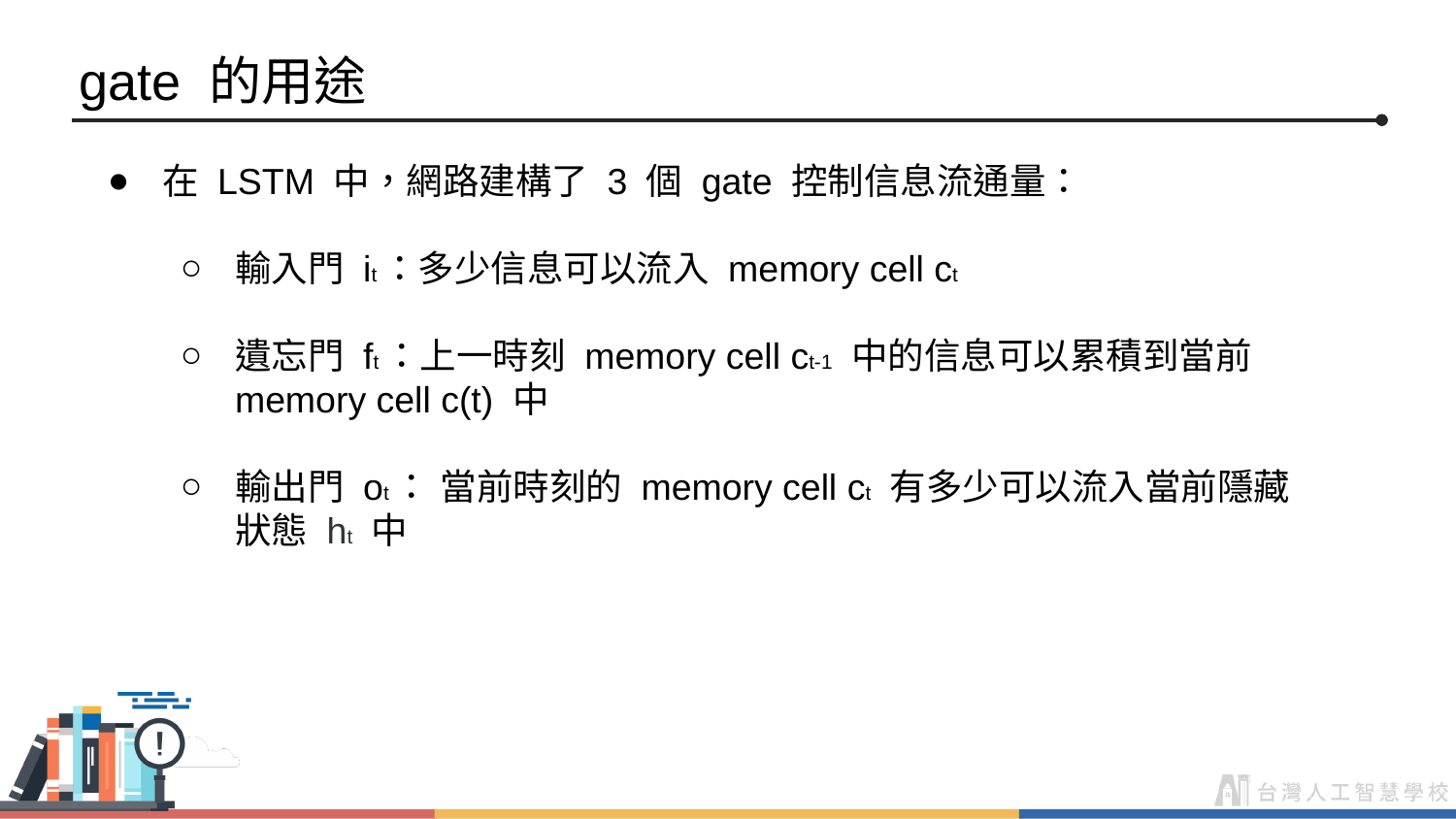

# gate 的用途
在 LSTM 中，網路建構了 3 個 gate 控制信息流通量：

輸入門 it：多少信息可以流入 memory cell ct

遺忘門 ft：上一時刻 memory cell ct-1 中的信息可以累積到當前 memory cell c(t) 中

輸出門 ot： 當前時刻的 memory cell ct 有多少可以流入當前隱藏狀態 ht 中